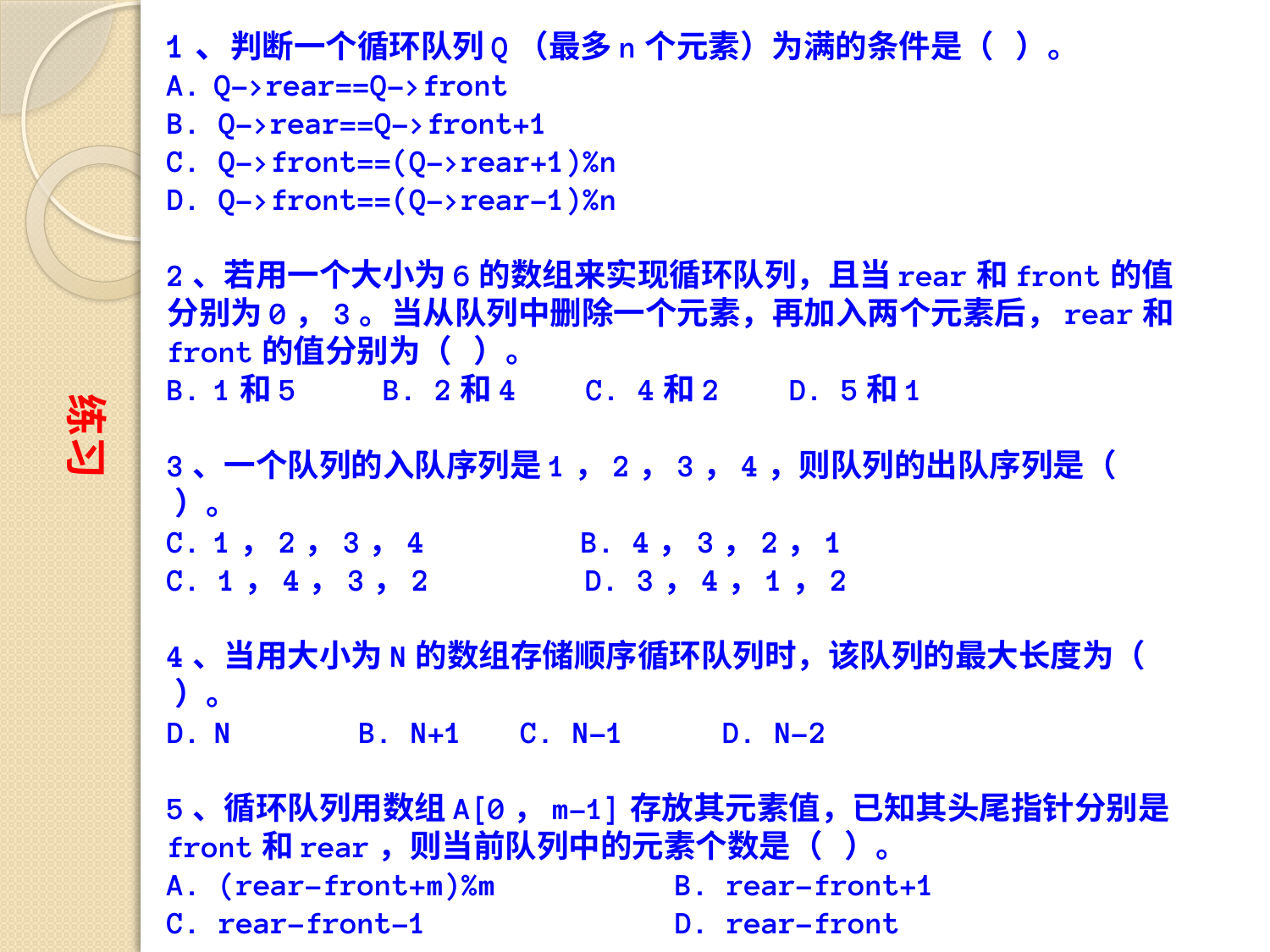

1、判断一个循环队列Q（最多n个元素）为满的条件是（   ）。
Q->rear==Q->front
B. Q->rear==Q->front+1
C. Q->front==(Q->rear+1)%n
D. Q->front==(Q->rear-1)%n

2、若用一个大小为6的数组来实现循环队列，且当rear和front的值分别为0，3。当从队列中删除一个元素，再加入两个元素后，rear和front的值分别为（   ）。
1和5     B. 2和4    C. 4和2    D. 5和1

3、一个队列的入队序列是1，2，3，4，则队列的出队序列是（   ）。
1，2，3，4         B. 4，3，2，1
C. 1，4，3，2         D. 3，4，1，2

4、当用大小为N的数组存储顺序循环队列时，该队列的最大长度为（   ）。
N 	 B. N+1	   C. N-1	D. N-2

5、循环队列用数组A[0，m-1]存放其元素值，已知其头尾指针分别是front和rear，则当前队列中的元素个数是（   ）。
A. (rear-front+m)%m		B. rear-front+1
C. rear-front-1		D. rear-front

练习